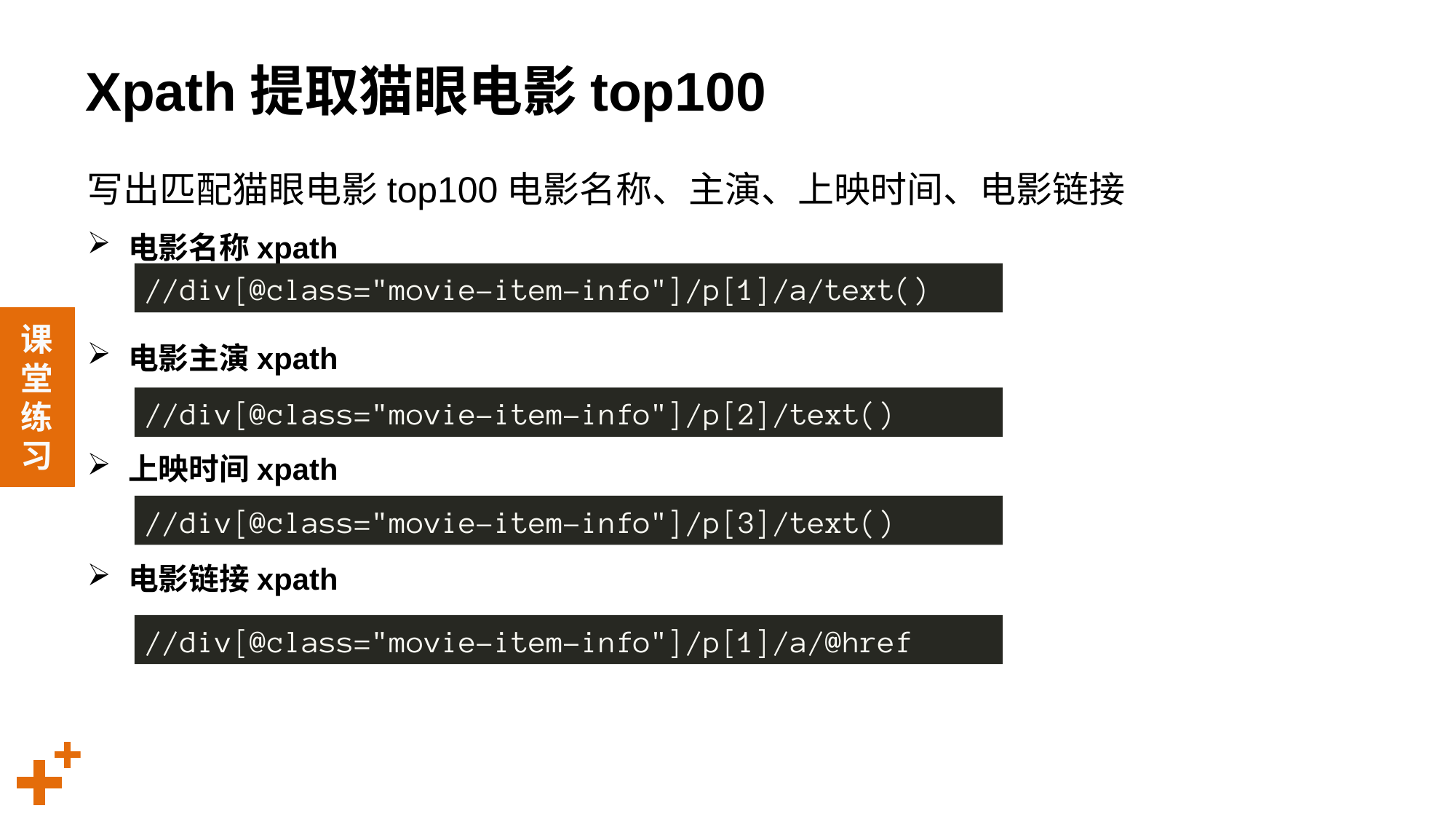

# Xpath提取猫眼电影top100
写出匹配猫眼电影top100电影名称、主演、上映时间、电影链接
电影名称xpath

电影主演xpath

上映时间xpath

电影链接xpath

//div[@class="movie-item-info"]/p[1]/a/text()
//div[@class="movie-item-info"]/p[2]/text()
//div[@class="movie-item-info"]/p[3]/text()
//div[@class="movie-item-info"]/p[1]/a/@href